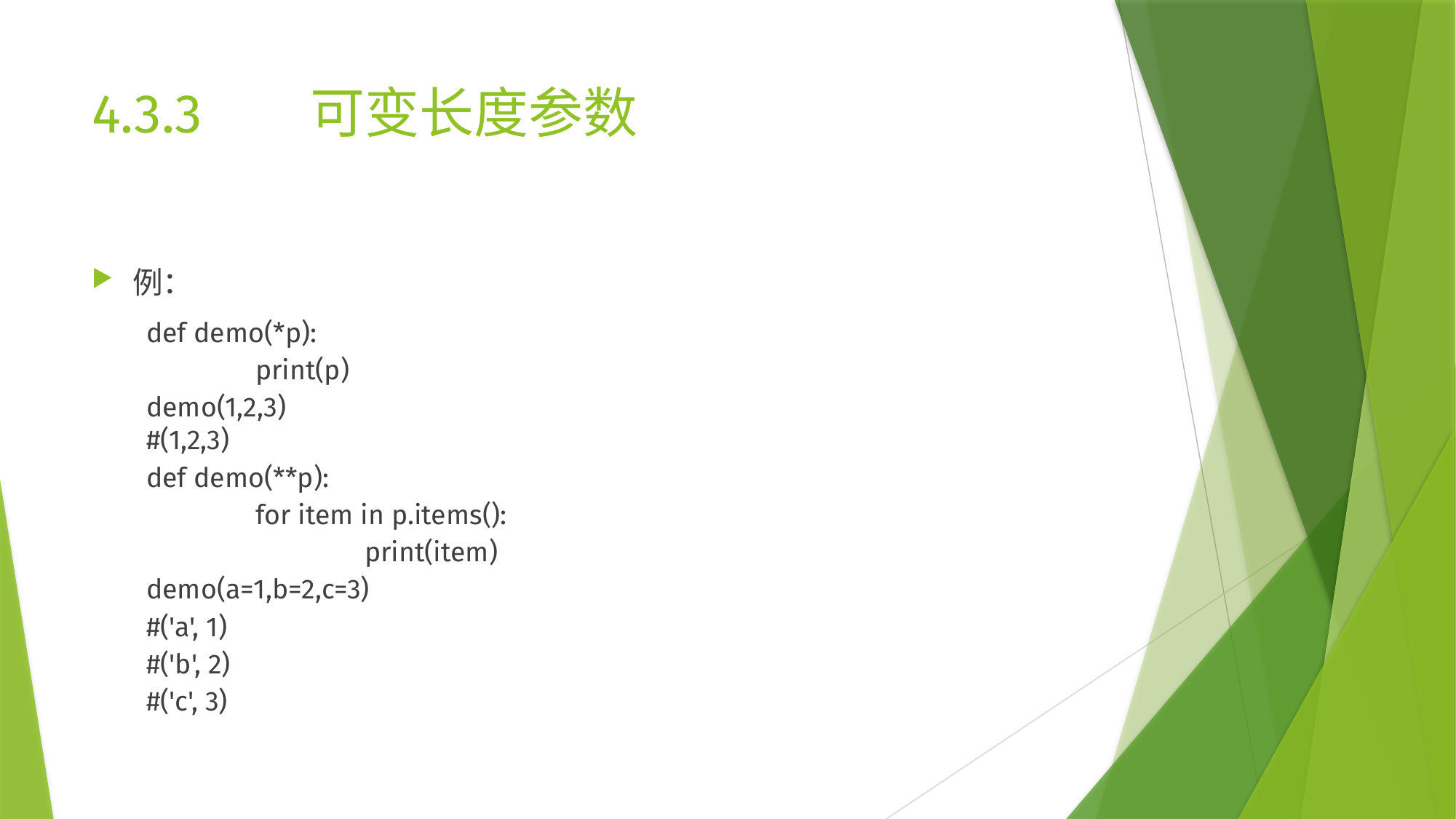

# 4.3.3	可变长度参数
例：
def demo(*p):
	print(p)
demo(1,2,3)								#(1,2,3)
def demo(**p):
	for item in p.items():
		print(item)
demo(a=1,b=2,c=3)
#('a', 1)
#('b', 2)
#('c', 3)